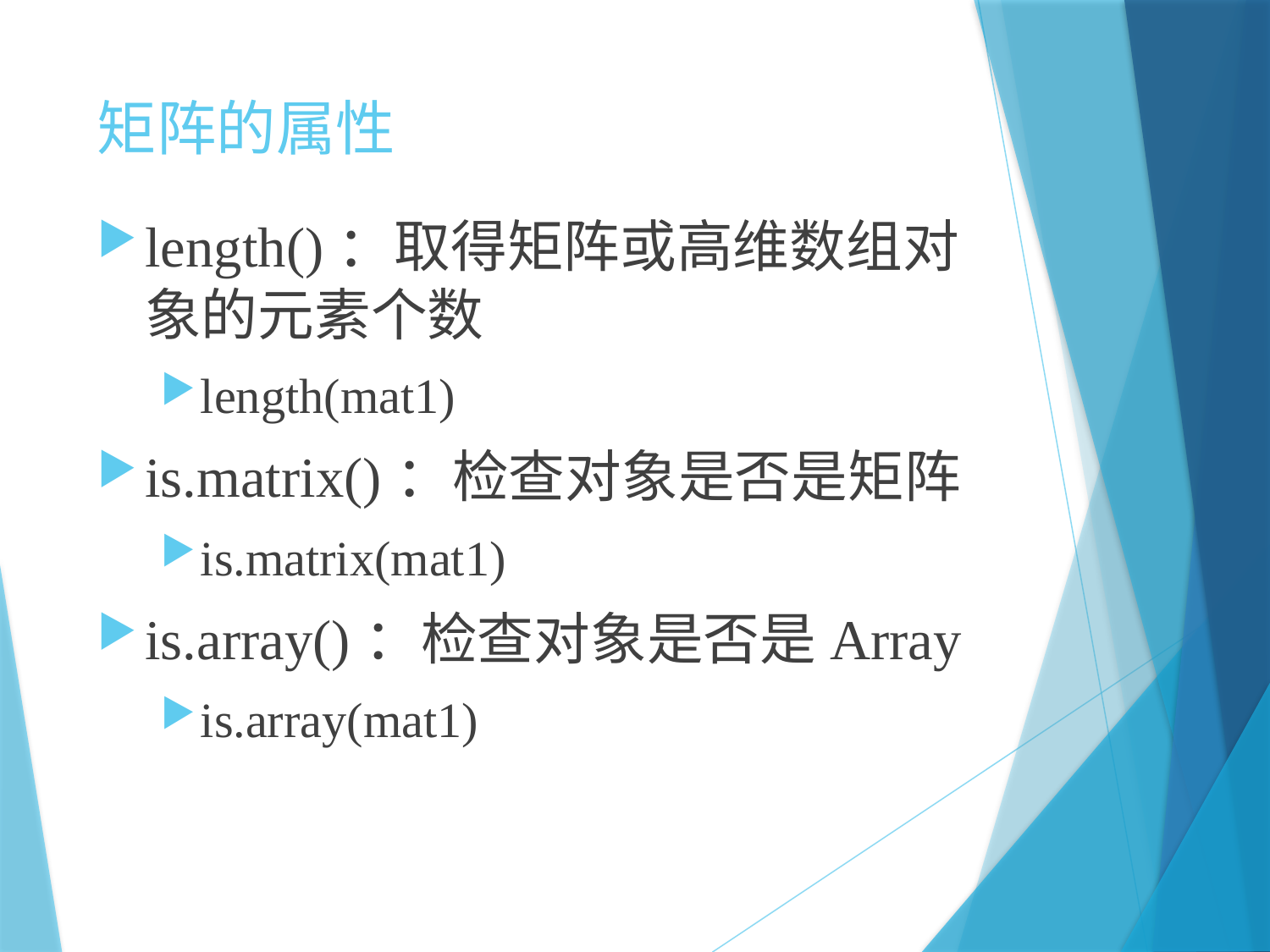

# 矩阵的属性
length()：取得矩阵或高维数组对象的元素个数
length(mat1)
is.matrix()：检查对象是否是矩阵
is.matrix(mat1)
is.array()：检查对象是否是Array
is.array(mat1)